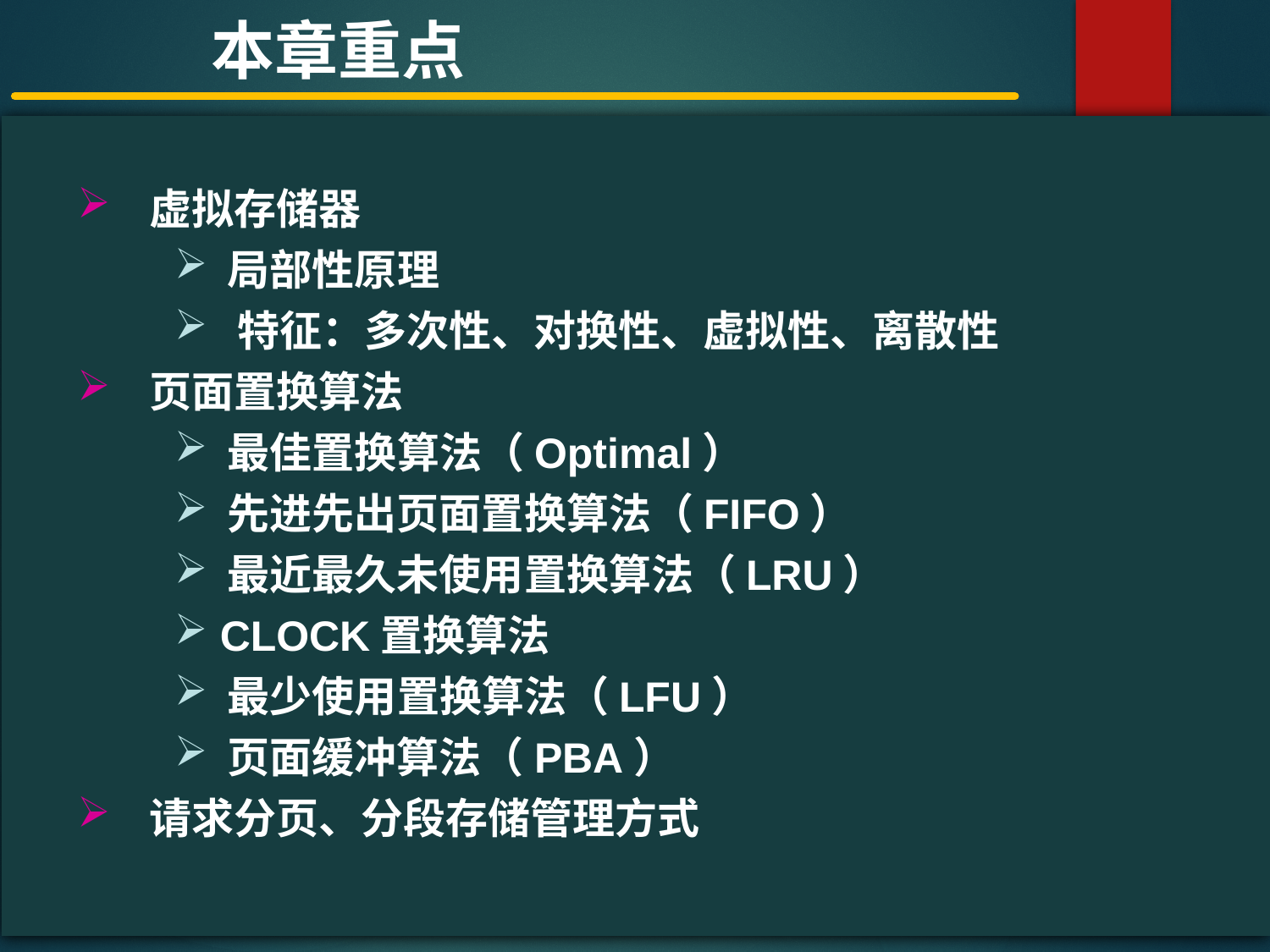

本章重点
#
   虚拟存储器
 局部性原理
  特征：多次性、对换性、虚拟性、离散性
   页面置换算法
 最佳置换算法（Optimal）
 先进先出页面置换算法（FIFO）
 最近最久未使用置换算法（LRU）
 CLOCK置换算法
 最少使用置换算法（LFU）
 页面缓冲算法（PBA）
   请求分页、分段存储管理方式